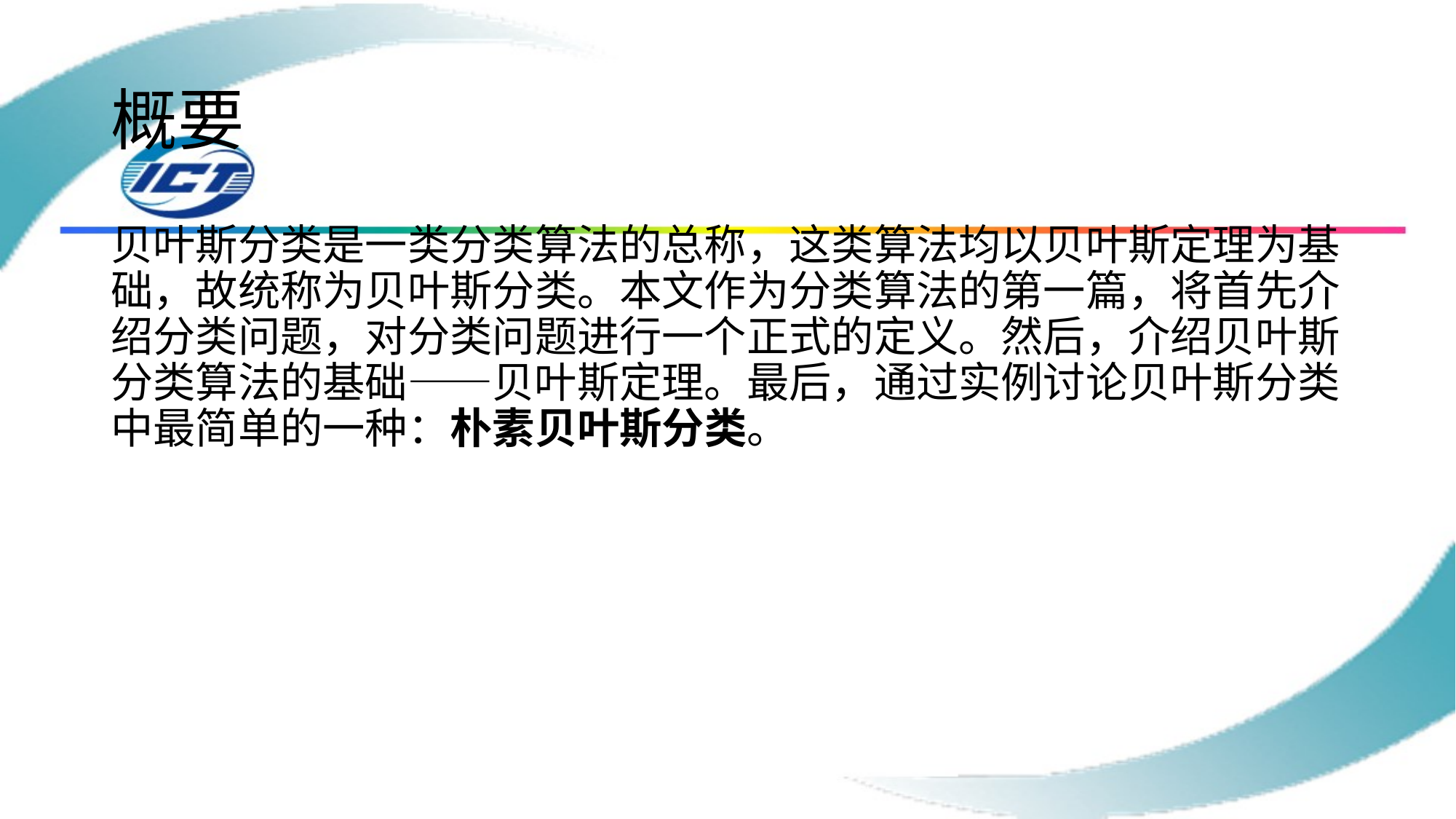

# 概要
贝叶斯分类是一类分类算法的总称，这类算法均以贝叶斯定理为基础，故统称为贝叶斯分类。本文作为分类算法的第一篇，将首先介绍分类问题，对分类问题进行一个正式的定义。然后，介绍贝叶斯分类算法的基础——贝叶斯定理。最后，通过实例讨论贝叶斯分类中最简单的一种：朴素贝叶斯分类。